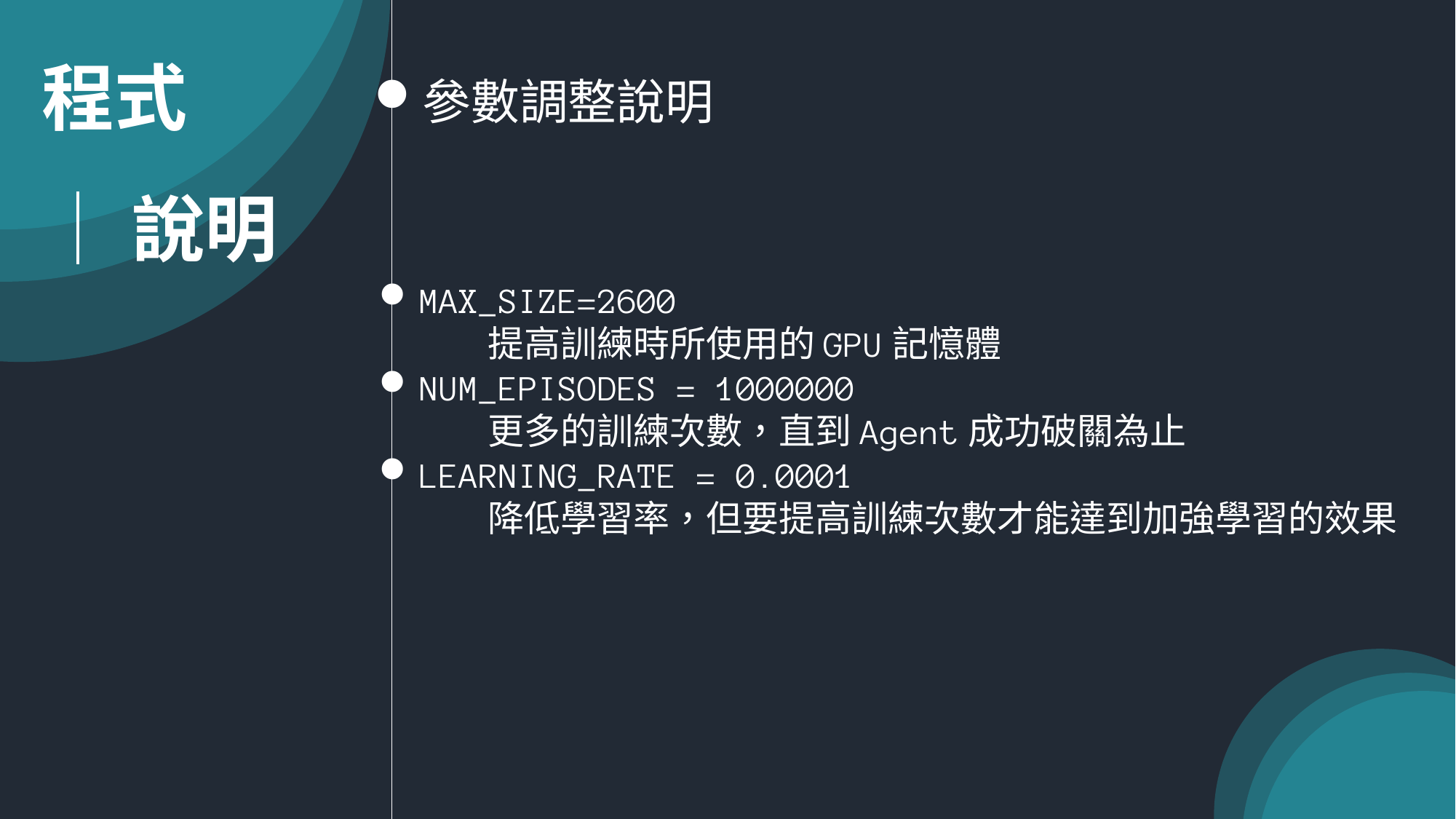

程式
│說明
參數調整說明
MAX_SIZE=2600
	提高訓練時所使用的GPU記憶體
NUM_EPISODES = 1000000
	更多的訓練次數，直到Agent成功破關為止
LEARNING_RATE = 0.0001
	降低學習率，但要提高訓練次數才能達到加強學習的效果